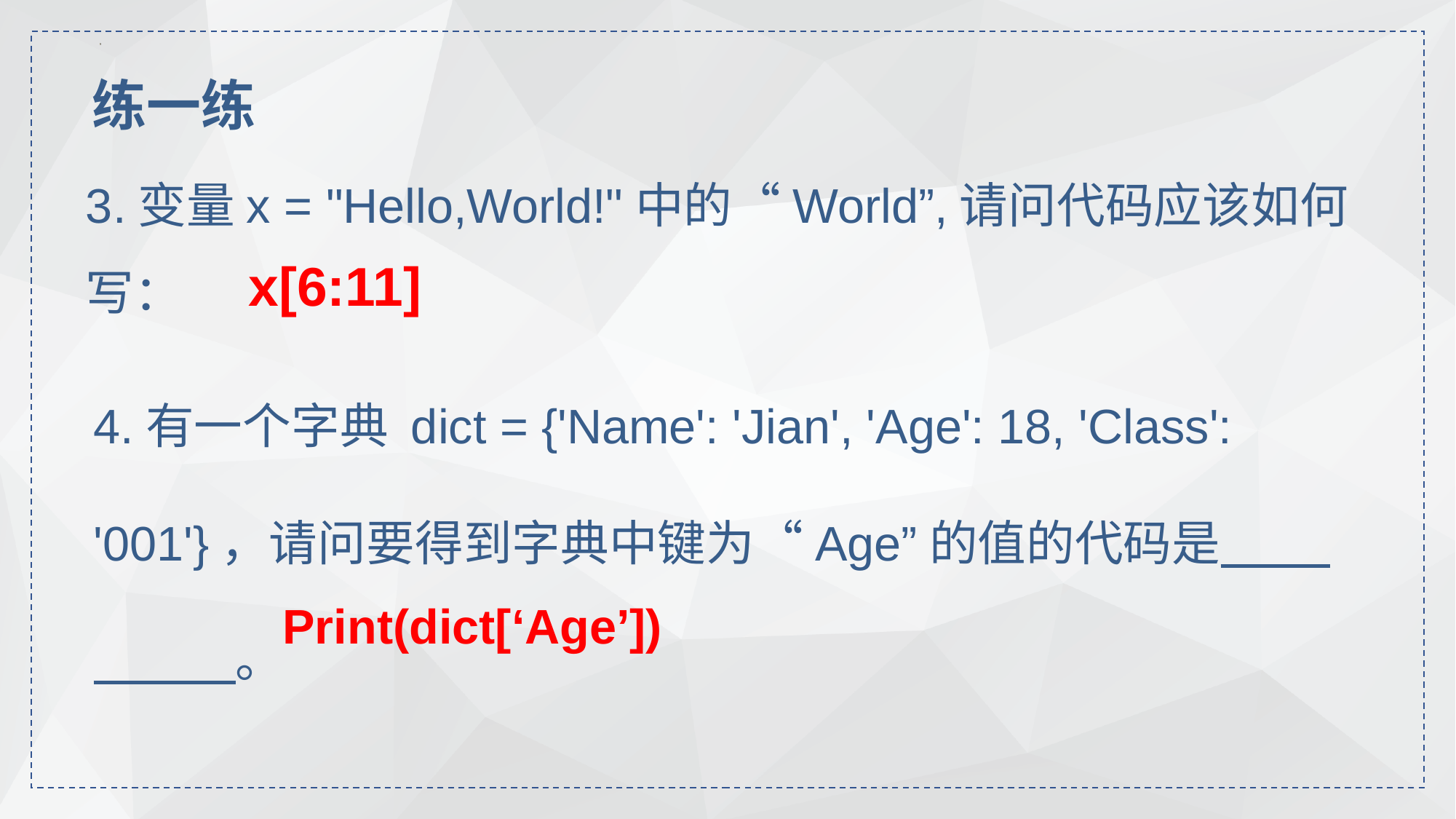

练一练
# 3.变量x = "Hello,World!"中的“World”,请问代码应该如何写：
x[6:11]
4.有一个字典 dict = {'Name': 'Jian', 'Age': 18, 'Class': '001'}，请问要得到字典中键为“Age”的值的代码是                        。

Print(dict[‘Age’])